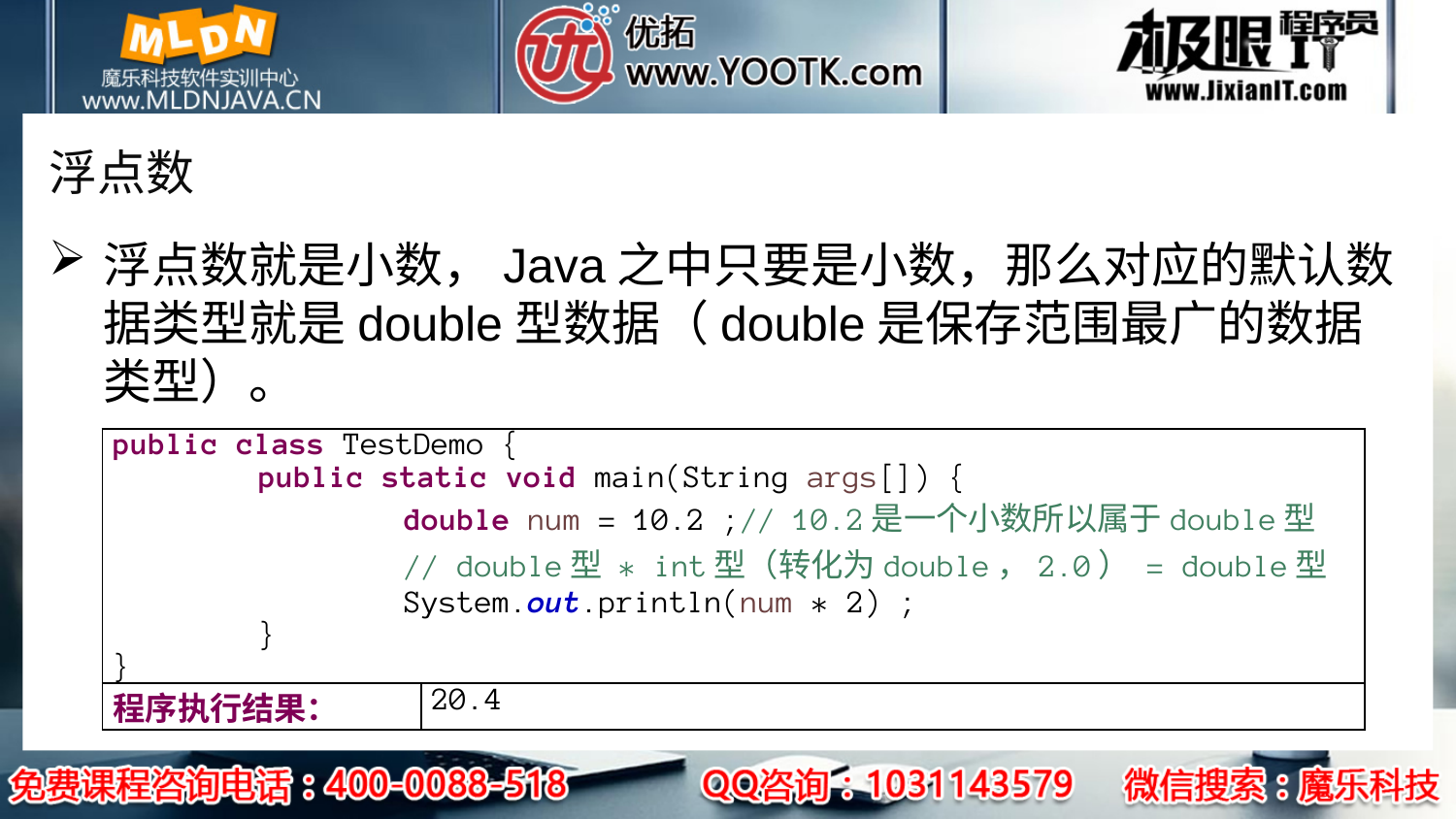

# 浮点数
浮点数就是小数，Java之中只要是小数，那么对应的默认数据类型就是double型数据（double是保存范围最广的数据类型）。
| public class TestDemo { public static void main(String args[]) { double num = 10.2 ;// 10.2是一个小数所以属于double型 // double型 \* int型（转化为double，2.0） = double型 System.out.println(num \* 2) ; } } |  |
| --- | --- |
| 程序执行结果： | 20.4 |